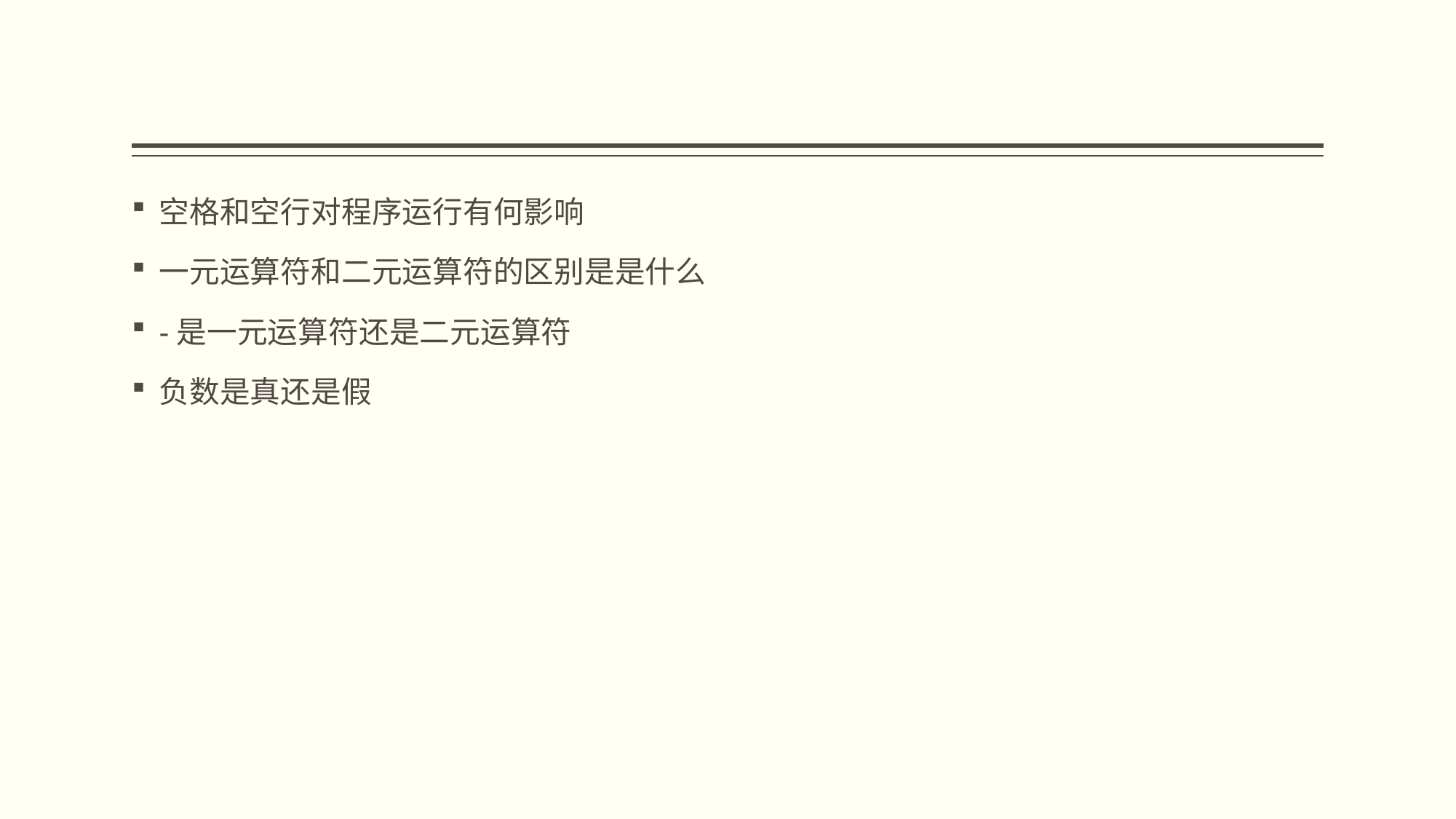

#
空格和空行对程序运行有何影响
一元运算符和二元运算符的区别是是什么
-是一元运算符还是二元运算符
负数是真还是假